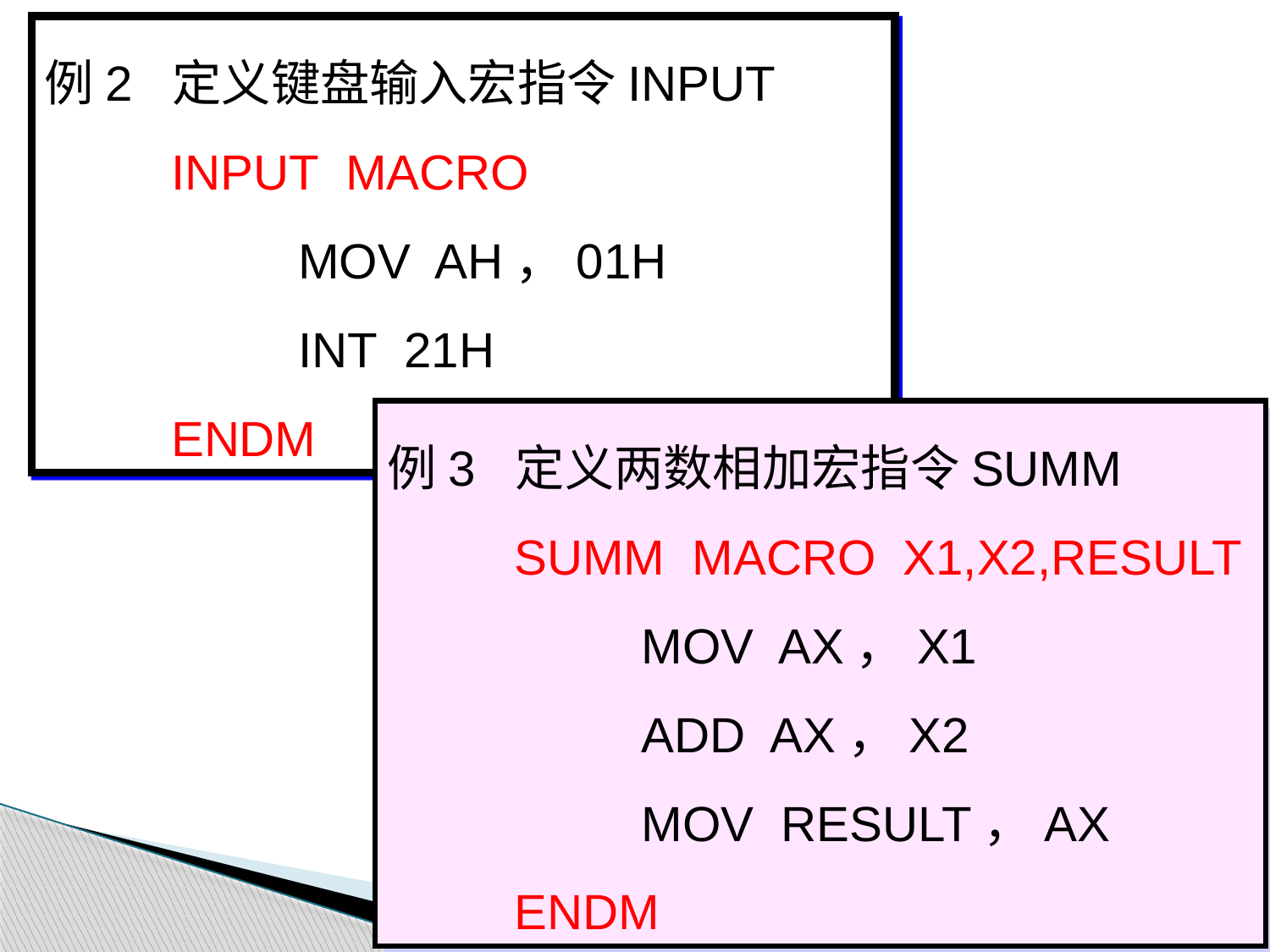

例2  定义键盘输入宏指令INPUT
	INPUT  MACRO
		MOV  AH，01H
		INT  21H
	ENDM
例3  定义两数相加宏指令SUMM
   	SUMM  MACRO  X1,X2,RESULT
		MOV  AX，X1
		ADD  AX，X2
		MOV  RESULT，AX
	ENDM